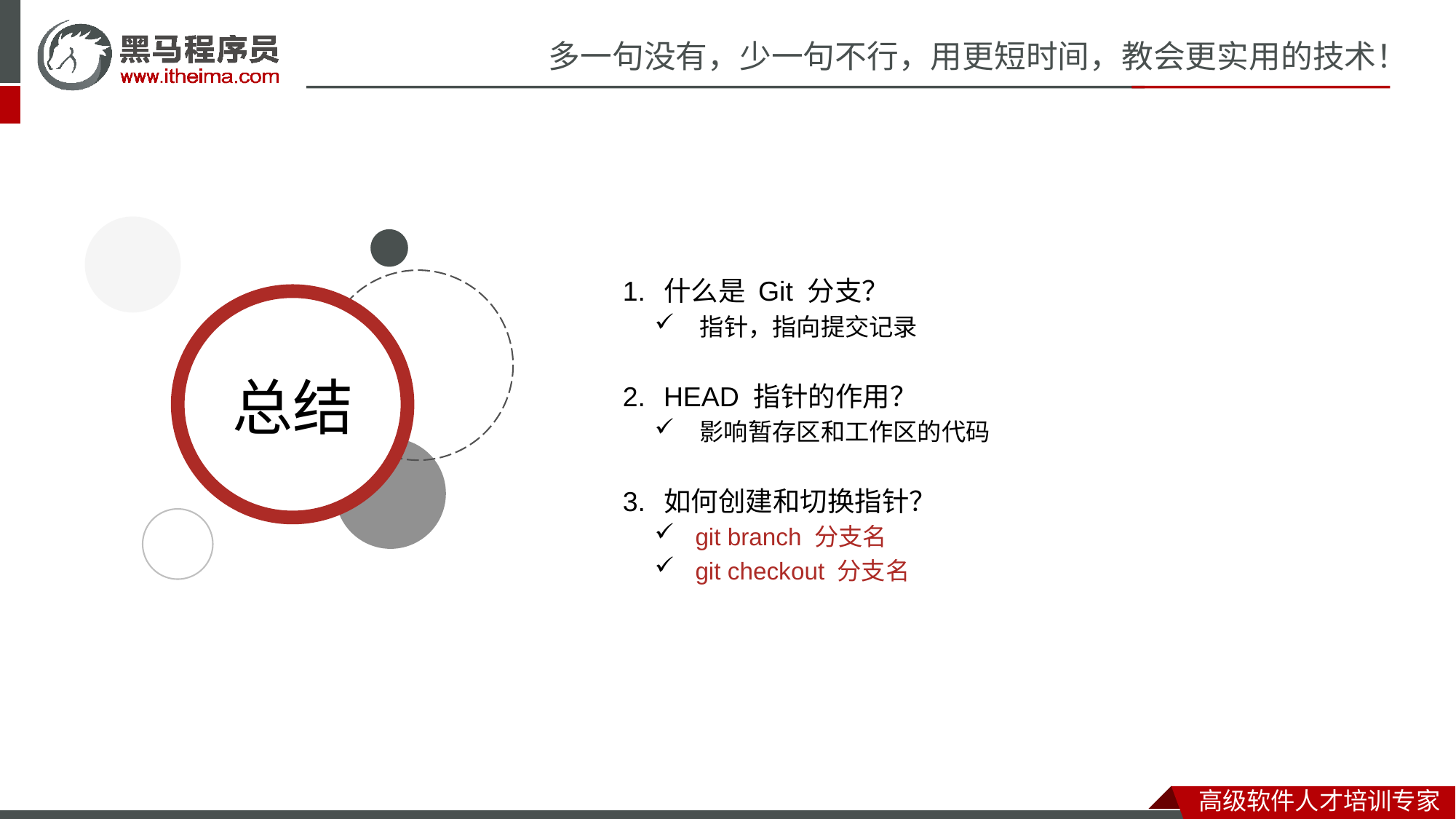

什么是 Git 分支？
 指针，指向提交记录
HEAD 指针的作用？
 影响暂存区和工作区的代码
如何创建和切换指针？
 git branch 分支名
 git checkout 分支名